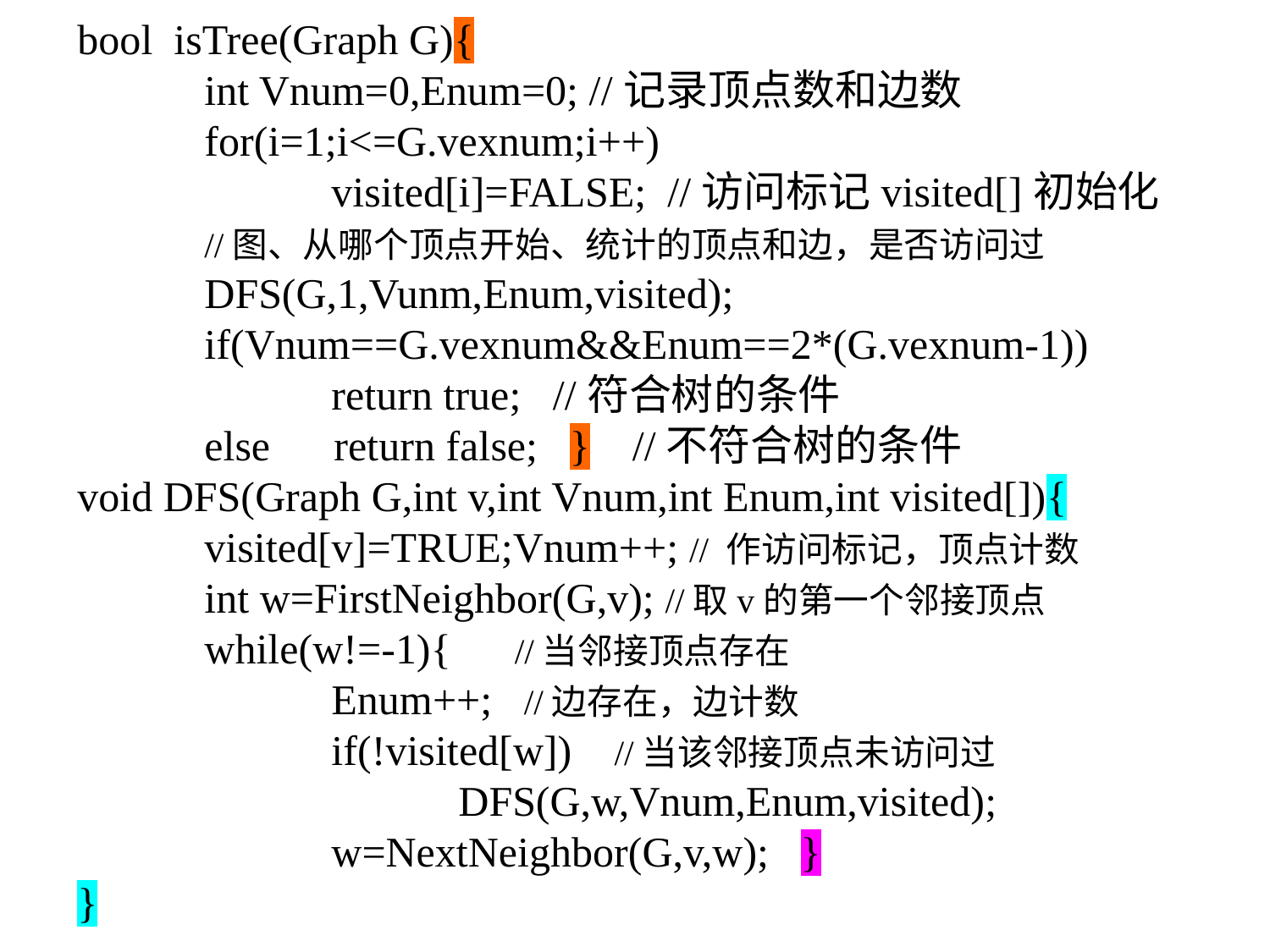

bool  isTree(Graph G){
	int Vnum=0,Enum=0; //记录顶点数和边数
	for(i=1;i<=G.vexnum;i++)
		visited[i]=FALSE;  //访问标记visited[]初始化
            //图、从哪个顶点开始、统计的顶点和边，是否访问过
	DFS(G,1,Vunm,Enum,visited);
	if(Vnum==G.vexnum&&Enum==2*(G.vexnum-1))
		return true;   //符合树的条件
	else      return false;   }    //不符合树的条件
void DFS(Graph G,int v,int Vnum,int Enum,int visited[]){
	visited[v]=TRUE;Vnum++; // 作访问标记，顶点计数
	int w=FirstNeighbor(G,v); //取v的第一个邻接顶点
	while(w!=-1){      //当邻接顶点存在
		Enum++;   //边存在，边计数
		if(!visited[w])    //当该邻接顶点未访问过
			DFS(G,w,Vnum,Enum,visited);
		w=NextNeighbor(G,v,w);   }
}